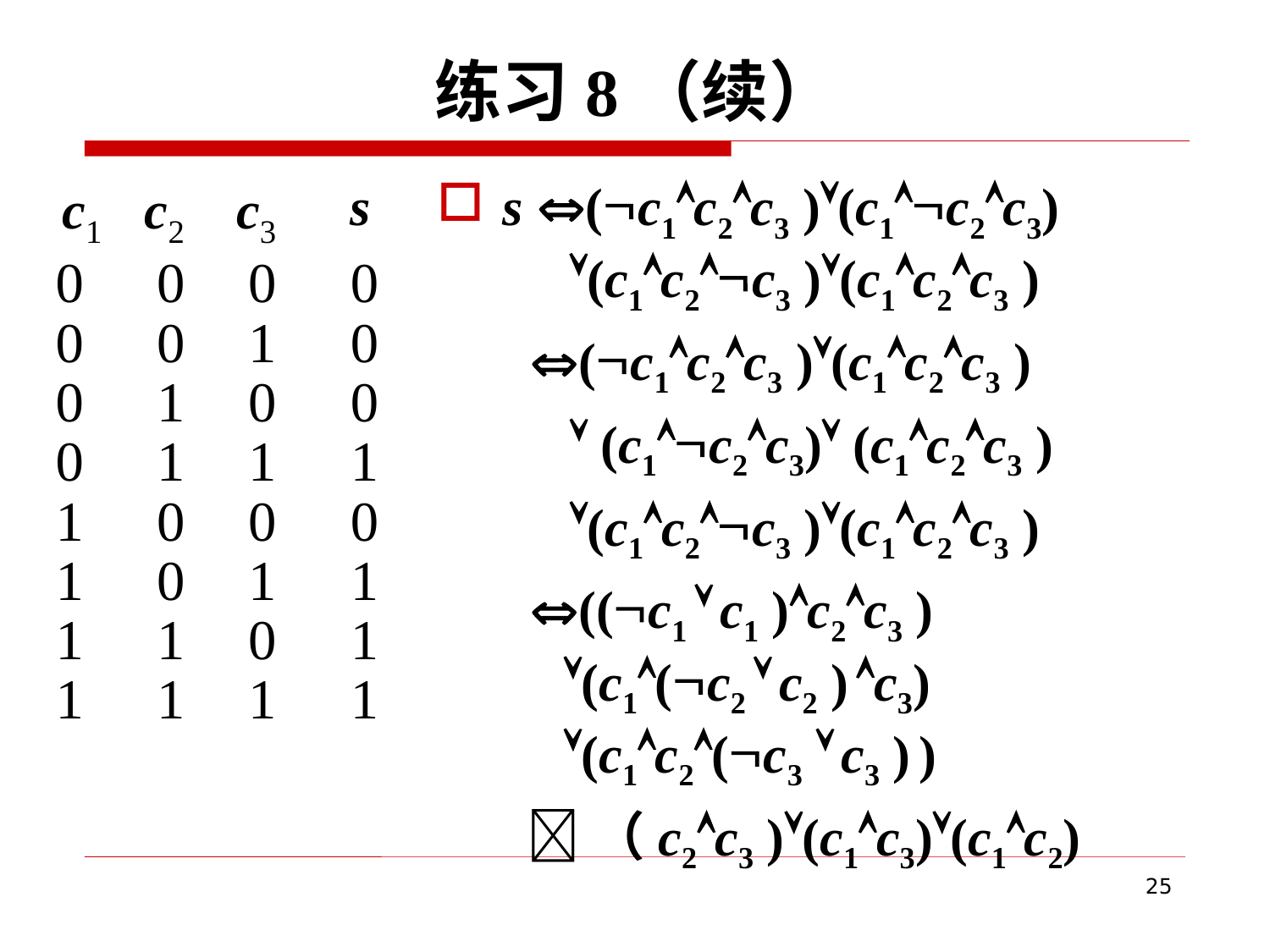

# 练习8（续）
s ⇔(¬c1∧c2∧c3 )∨(c1∧¬c2∧c3)
     ∨(c1∧c2∧¬c3 )∨(c1∧c2∧c3 )
  ⇔(¬c1∧c2∧c3 )∨(c1∧c2∧c3 )
     ∨ (c1∧¬c2∧c3)∨ (c1∧c2∧c3 )
     ∨(c1∧c2∧¬c3 )∨(c1∧c2∧c3 )
  ⇔((¬c1 ∨ c1 )∧c2∧c3 )
∨(c1∧(¬c2 ∨ c2 ) ∧c3)
∨(c1∧c2∧(¬c3 ∨ c3 ) )
  ⇔（c2∧c3 )∨(c1∧c3)∨(c1∧c2)

c1

c2

c3

s

0

0

0

0

0

0

1

0

0

1

0

0

0

1

1

1

1

0

0

0

1

0

1

1

1

1

0

1

1

1

1

1

25